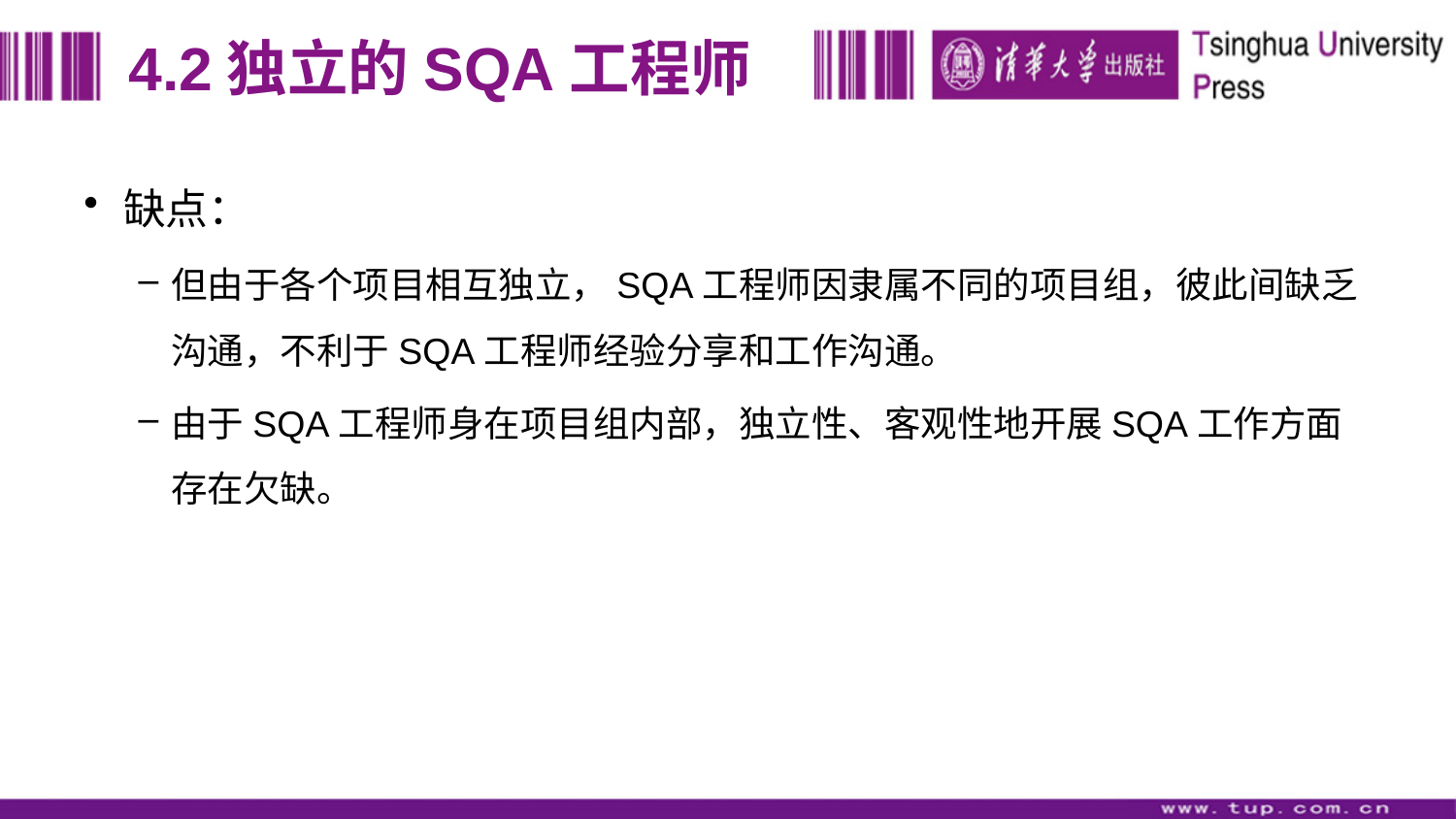

# 4.2独立的SQA工程师
缺点：
但由于各个项目相互独立，SQA工程师因隶属不同的项目组，彼此间缺乏沟通，不利于SQA工程师经验分享和工作沟通。
由于SQA工程师身在项目组内部，独立性、客观性地开展SQA工作方面存在欠缺。